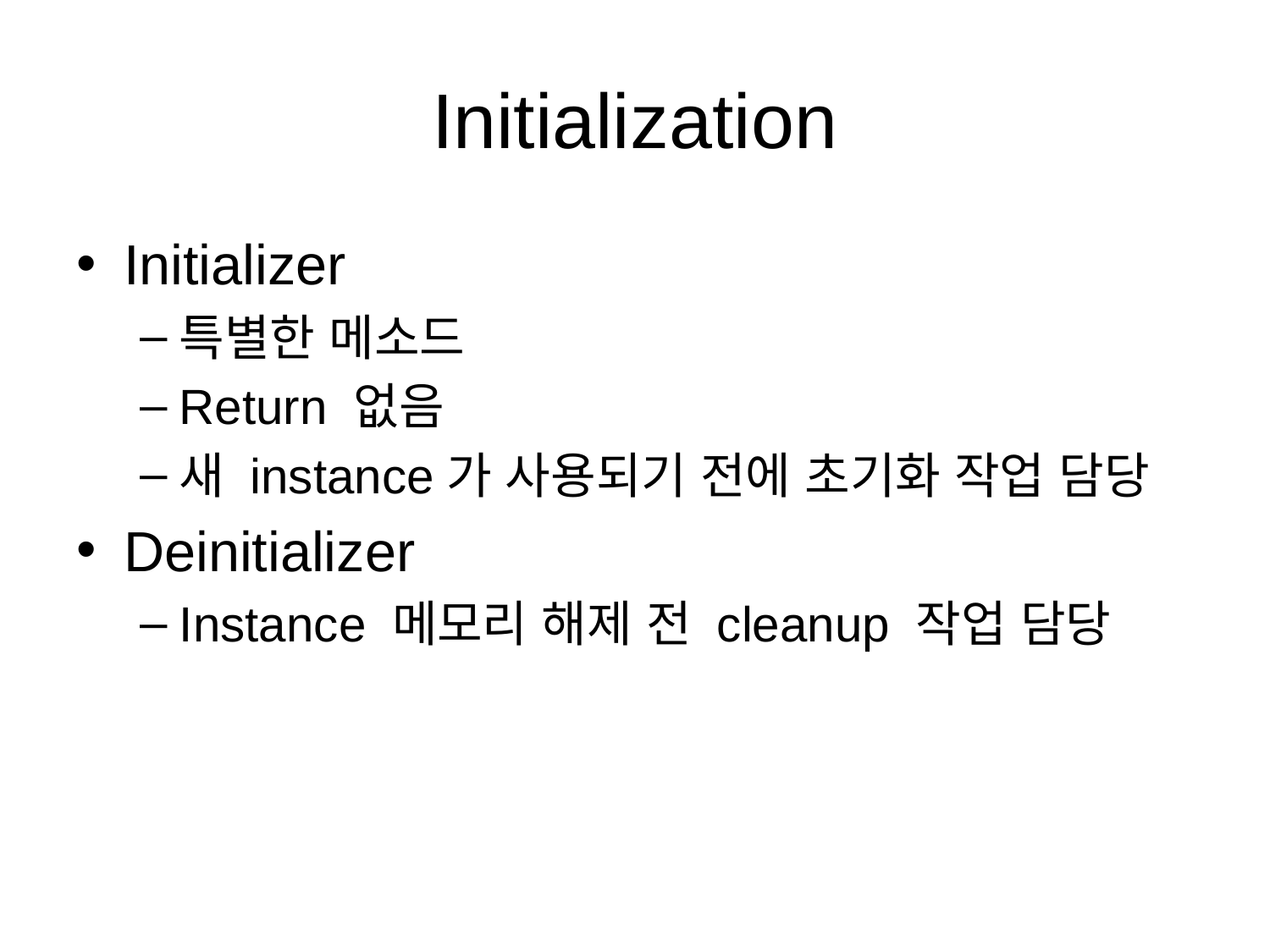

# Initialization
Initializer
특별한 메소드
Return 없음
새 instance가 사용되기 전에 초기화 작업 담당
Deinitializer
Instance 메모리 해제 전 cleanup 작업 담당